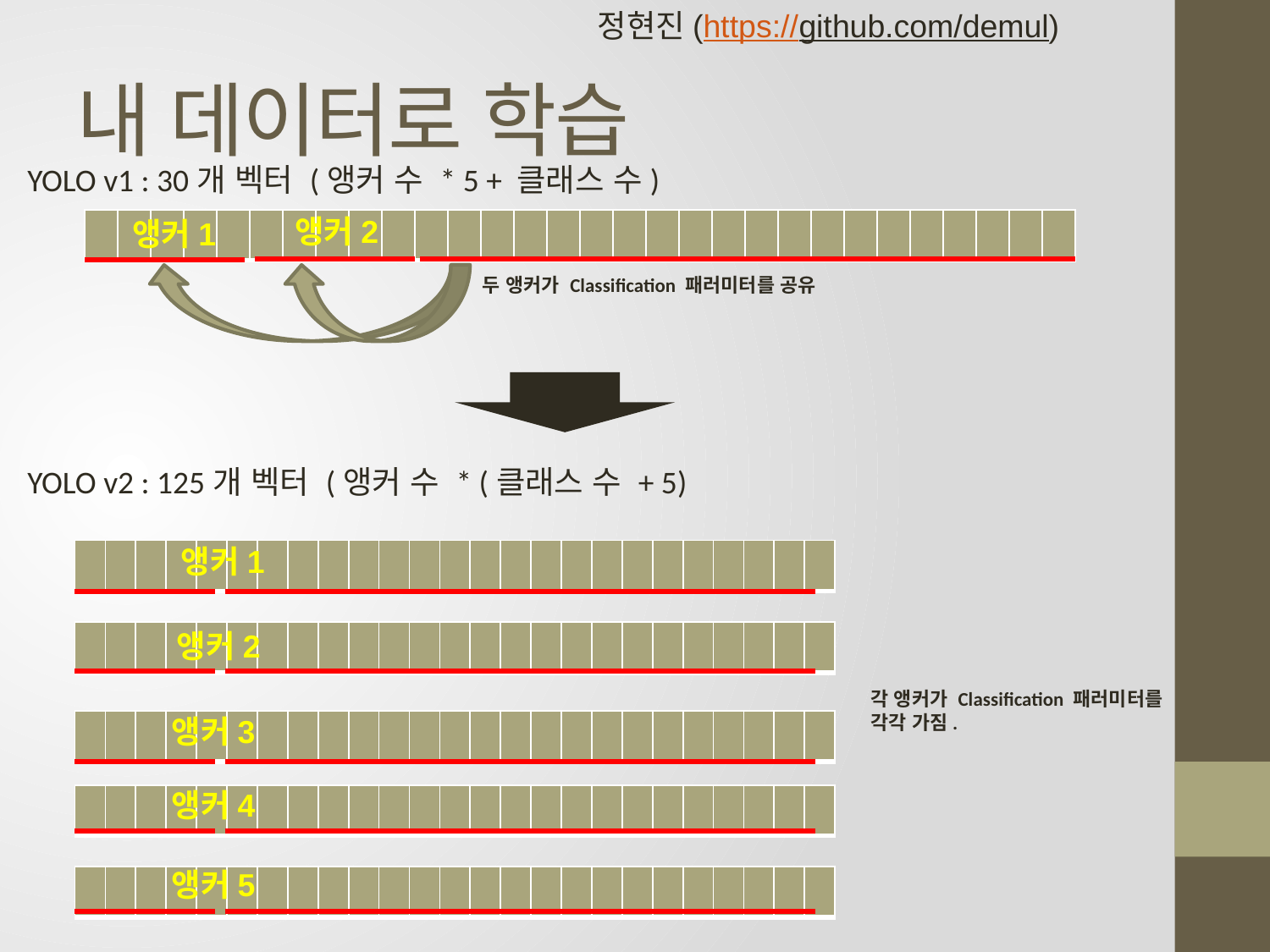

정현진(https://github.com/demul)

# 내 데이터로 학습
YOLO v1 : 30개 벡터 (앵커 수 * 5 + 클래스 수)
앵커2
앵커1
|  |  |  |  |  |  |  |  |  |  |  |  |  |  |  |  |  |  |  |  |  |  |  |  |  |  |  |  |  |  |
| --- | --- | --- | --- | --- | --- | --- | --- | --- | --- | --- | --- | --- | --- | --- | --- | --- | --- | --- | --- | --- | --- | --- | --- | --- | --- | --- | --- | --- | --- |

두 앵커가 Classification 패러미터를 공유

YOLO v2 : 125개 벡터 (앵커 수 * (클래스 수 + 5)
앵커1
|  |  |  |  |  |  |  |  |  |  |  |  |  |  |  |  |  |  |  |  |  |  |  |  |  |
| --- | --- | --- | --- | --- | --- | --- | --- | --- | --- | --- | --- | --- | --- | --- | --- | --- | --- | --- | --- | --- | --- | --- | --- | --- |
앵커2
|  |  |  |  |  |  |  |  |  |  |  |  |  |  |  |  |  |  |  |  |  |  |  |  |  |
| --- | --- | --- | --- | --- | --- | --- | --- | --- | --- | --- | --- | --- | --- | --- | --- | --- | --- | --- | --- | --- | --- | --- | --- | --- |
각 앵커가 Classification 패러미터를
각각 가짐.
앵커3
|  |  |  |  |  |  |  |  |  |  |  |  |  |  |  |  |  |  |  |  |  |  |  |  |  |
| --- | --- | --- | --- | --- | --- | --- | --- | --- | --- | --- | --- | --- | --- | --- | --- | --- | --- | --- | --- | --- | --- | --- | --- | --- |
앵커4
|  |  |  |  |  |  |  |  |  |  |  |  |  |  |  |  |  |  |  |  |  |  |  |  |  |
| --- | --- | --- | --- | --- | --- | --- | --- | --- | --- | --- | --- | --- | --- | --- | --- | --- | --- | --- | --- | --- | --- | --- | --- | --- |
앵커5
|  |  |  |  |  |  |  |  |  |  |  |  |  |  |  |  |  |  |  |  |  |  |  |  |  |
| --- | --- | --- | --- | --- | --- | --- | --- | --- | --- | --- | --- | --- | --- | --- | --- | --- | --- | --- | --- | --- | --- | --- | --- | --- |